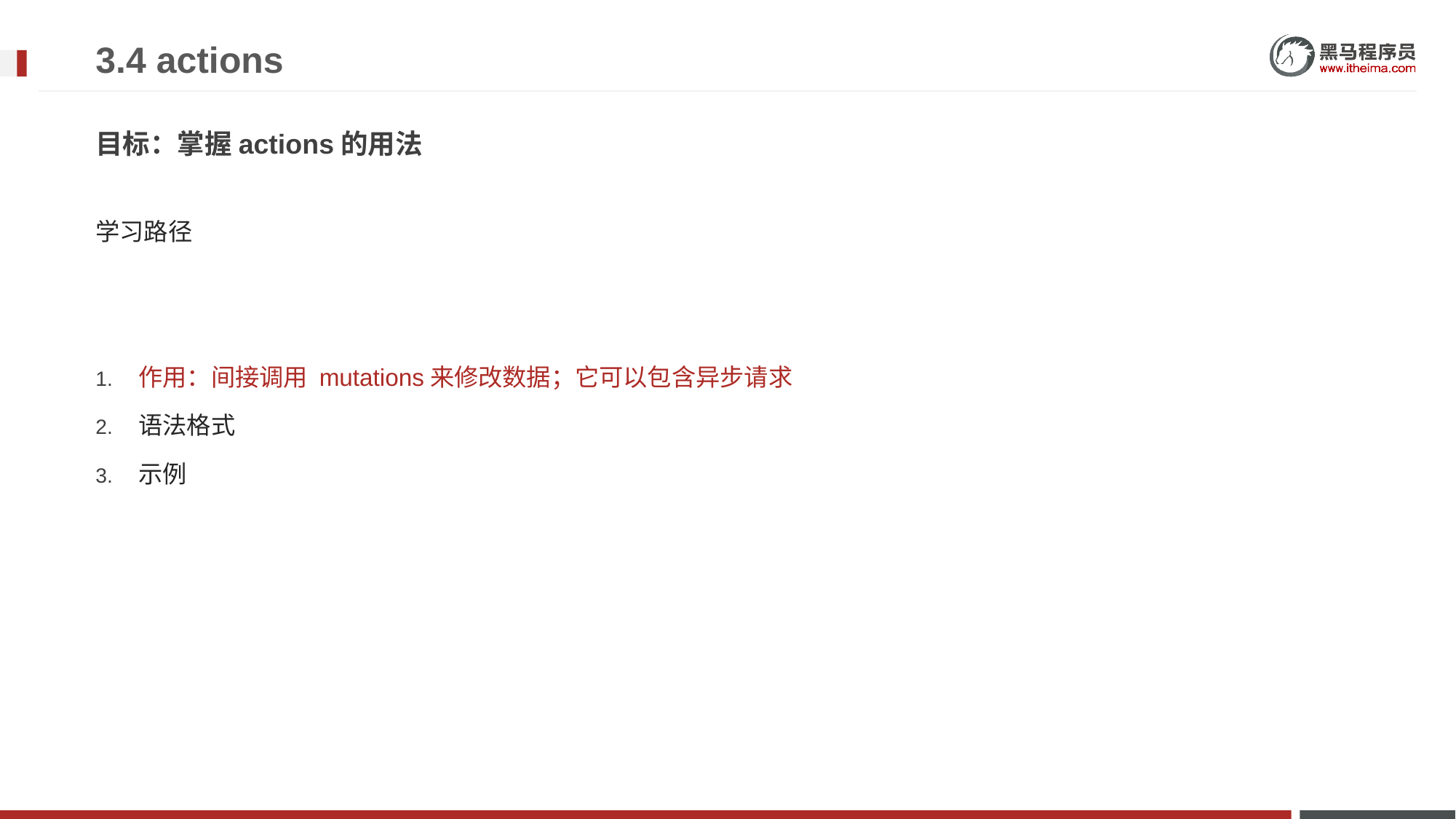

# 3.4 actions
目标：掌握actions的用法
学习路径

作用：间接调用 mutations来修改数据；它可以包含异步请求
语法格式
示例